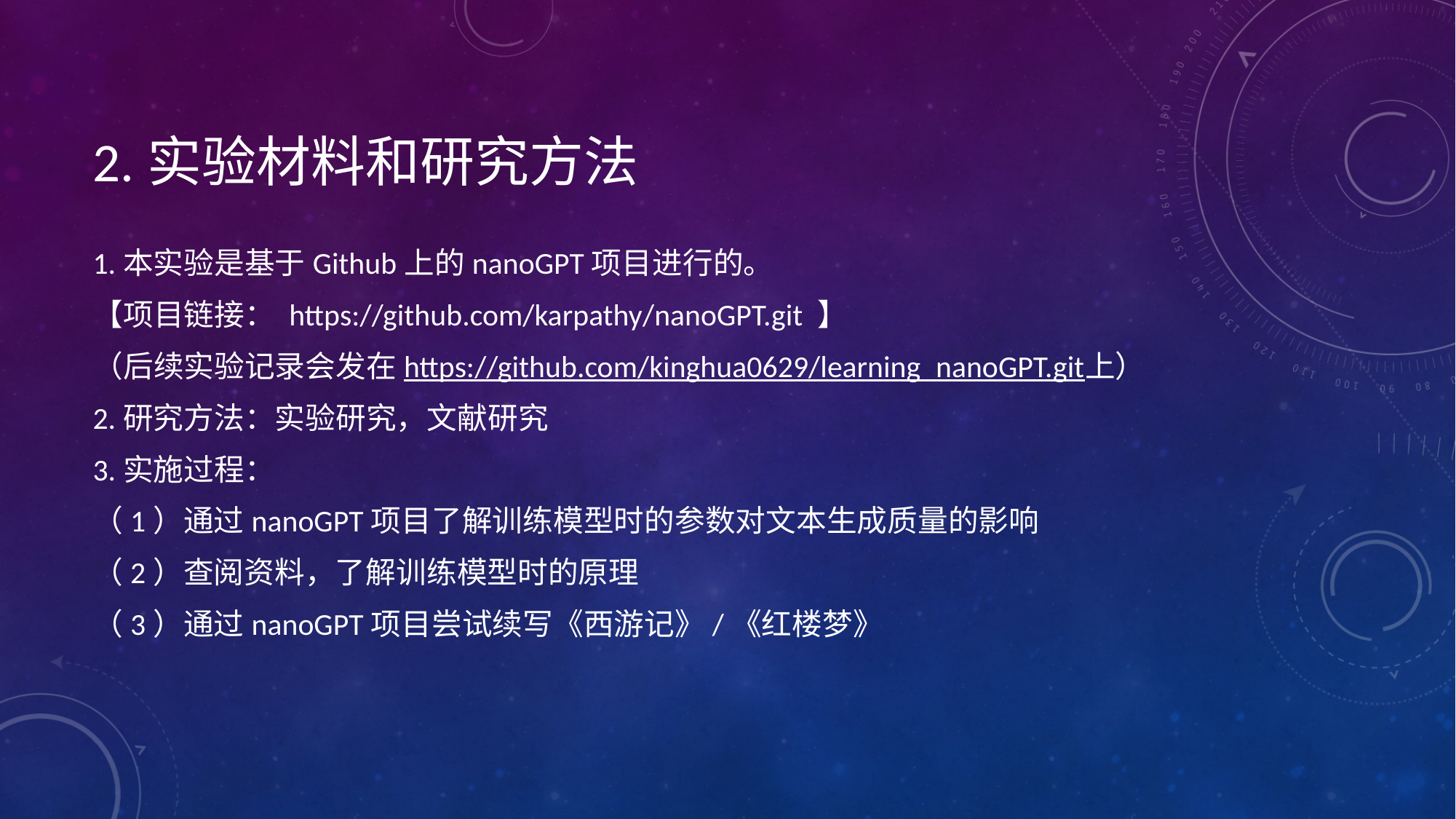

# 2.实验材料和研究方法
1.本实验是基于Github上的nanoGPT项目进行的。
【项目链接： https://github.com/karpathy/nanoGPT.git 】
（后续实验记录会发在https://github.com/kinghua0629/learning_nanoGPT.git上）
2.研究方法：实验研究，文献研究
3.实施过程：
（1）通过nanoGPT项目了解训练模型时的参数对文本生成质量的影响
（2）查阅资料，了解训练模型时的原理
（3）通过nanoGPT项目尝试续写《西游记》/《红楼梦》